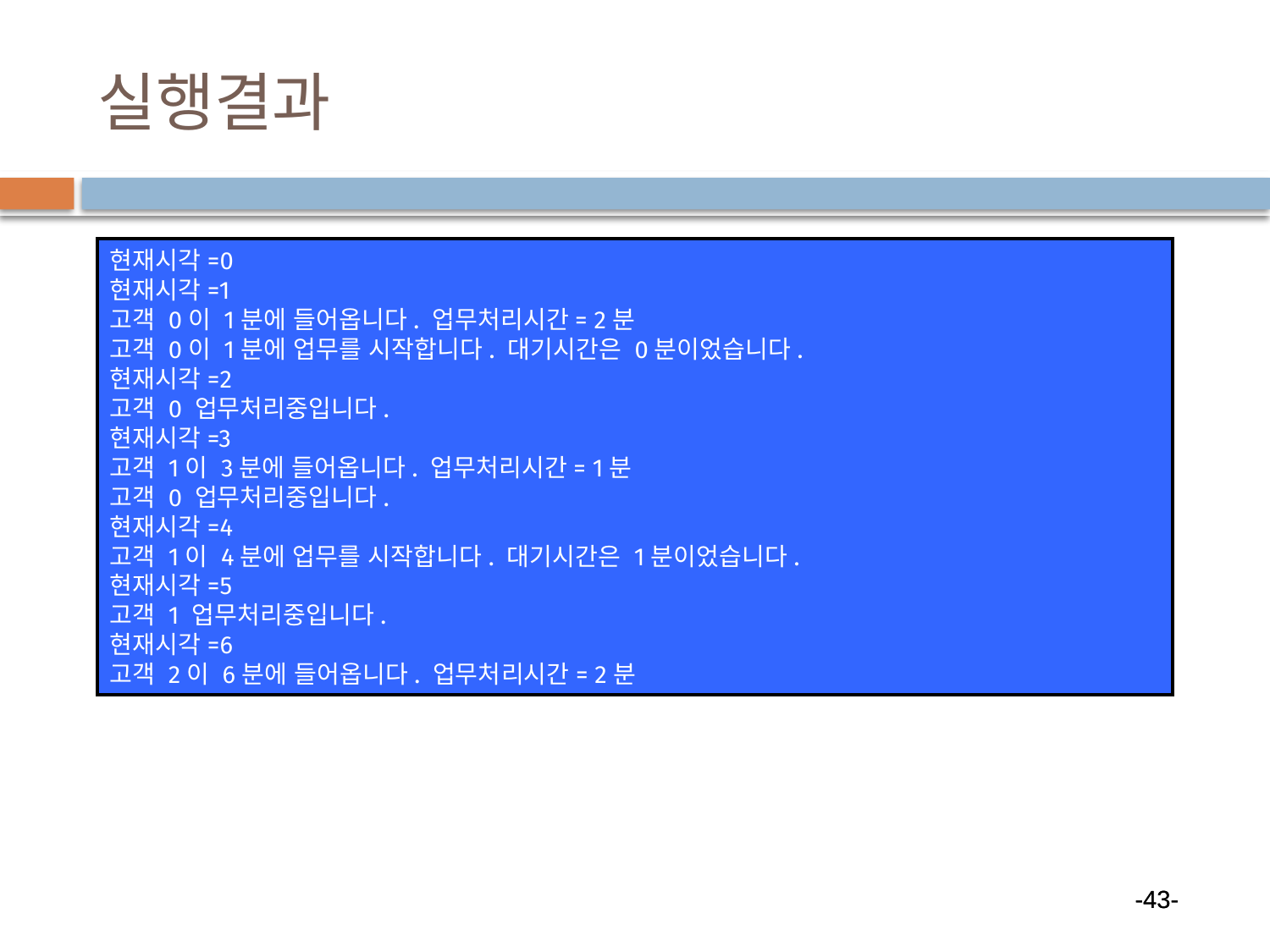

# 실행결과

현재시각=0
현재시각=1
고객 0이 1분에 들어옵니다. 업무처리시간= 2분
고객 0이 1분에 업무를 시작합니다. 대기시간은 0분이었습니다.
현재시각=2
고객 0 업무처리중입니다.
현재시각=3
고객 1이 3분에 들어옵니다. 업무처리시간= 1분
고객 0 업무처리중입니다.
현재시각=4
고객 1이 4분에 업무를 시작합니다. 대기시간은 1분이었습니다.
현재시각=5
고객 1 업무처리중입니다.
현재시각=6
고객 2이 6분에 들어옵니다. 업무처리시간= 2분